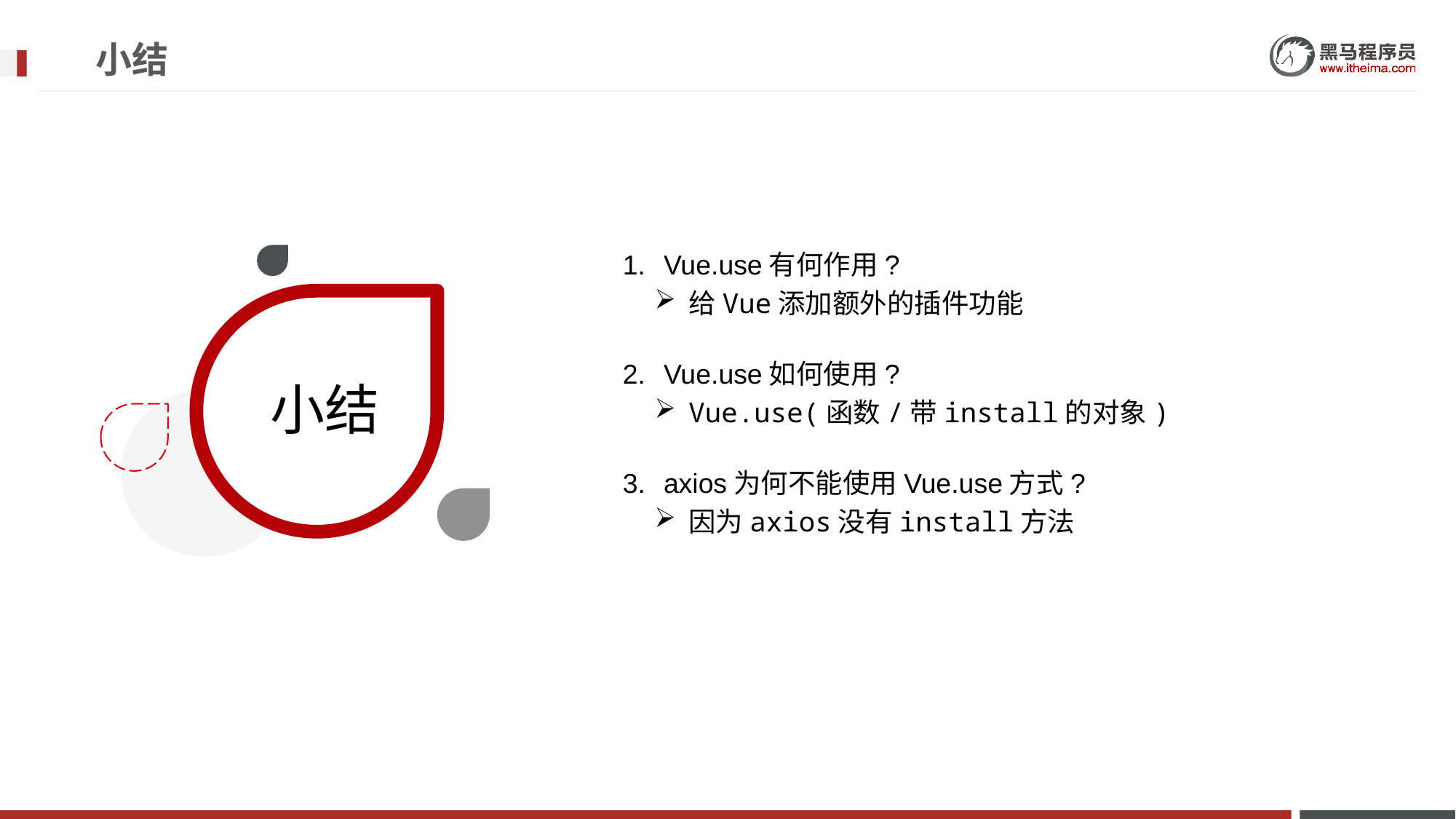

# 小结
Vue.use有何作用?
给Vue添加额外的插件功能
Vue.use如何使用?
Vue.use(函数/带install的对象)
axios为何不能使用Vue.use方式?
因为axios没有install方法